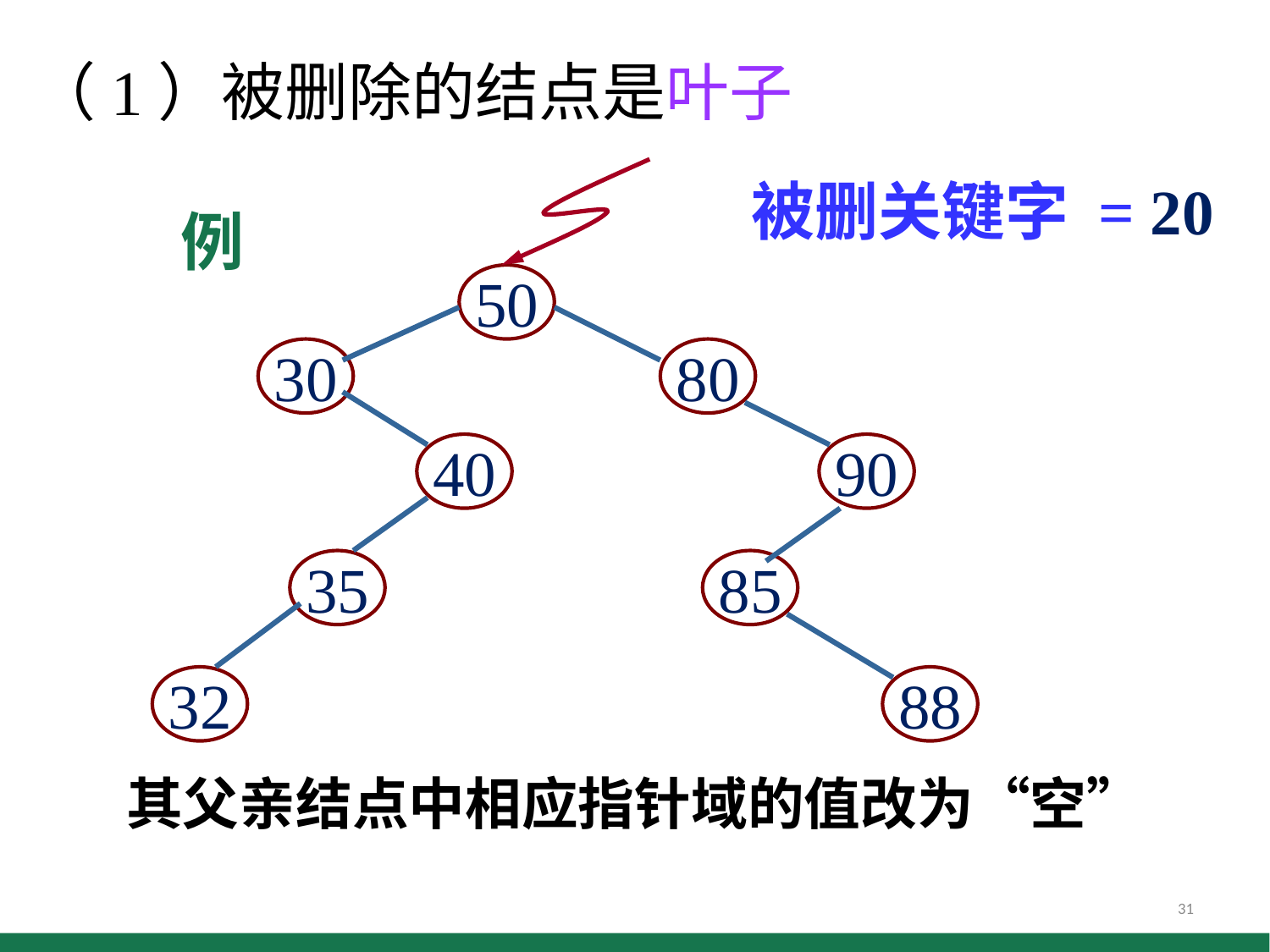

（1）被删除的结点是叶子

被删关键字 = 20
例
50

30
80

40
90

35
85

32
88
其父亲结点中相应指针域的值改为“空”
31